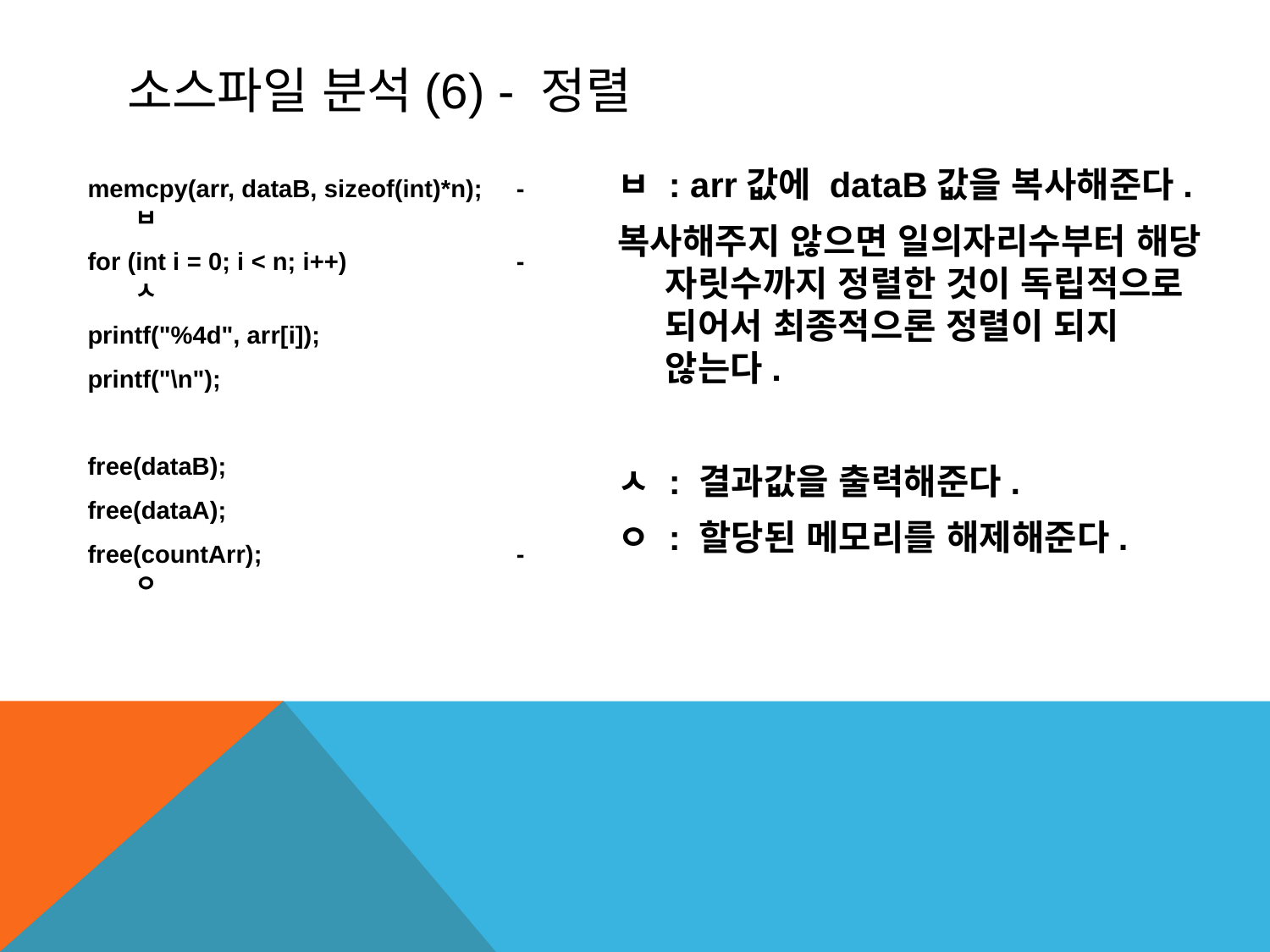

# 소스파일 분석(6) - 정렬
ㅂ : arr값에 dataB값을 복사해준다.
복사해주지 않으면 일의자리수부터 해당 자릿수까지 정렬한 것이 독립적으로 되어서 최종적으론 정렬이 되지 않는다.

ㅅ : 결과값을 출력해준다.
ㅇ : 할당된 메모리를 해제해준다.
memcpy(arr, dataB, sizeof(int)*n);	-ㅂ
for (int i = 0; i < n; i++)		-ㅅ
printf("%4d", arr[i]);
printf("\n");

free(dataB);
free(dataA);
free(countArr);		-ㅇ